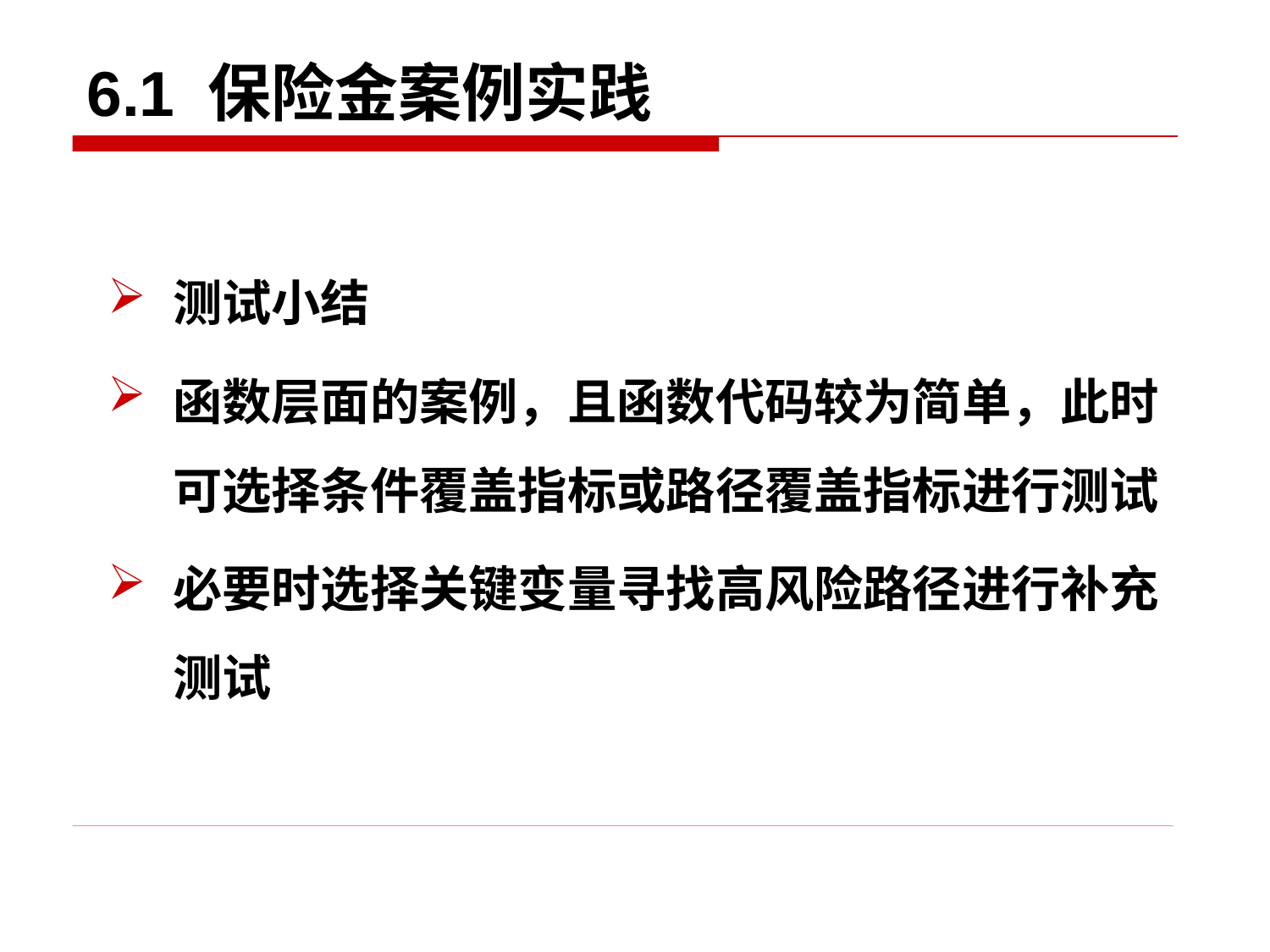

6.1 保险金案例实践
测试小结
函数层面的案例，且函数代码较为简单，此时可选择条件覆盖指标或路径覆盖指标进行测试
必要时选择关键变量寻找高风险路径进行补充测试